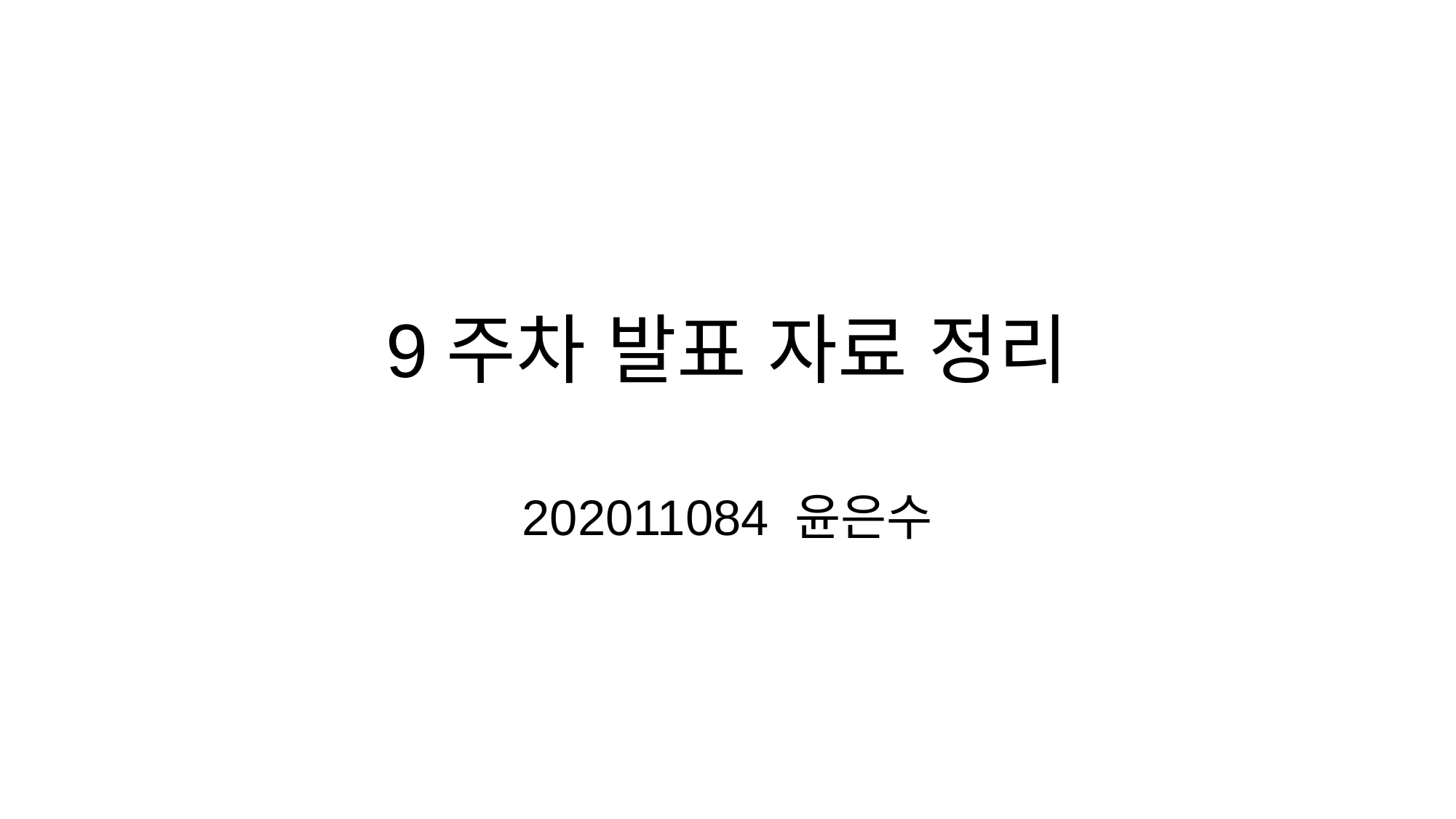

# 9주차 발표 자료 정리 202011084 윤은수